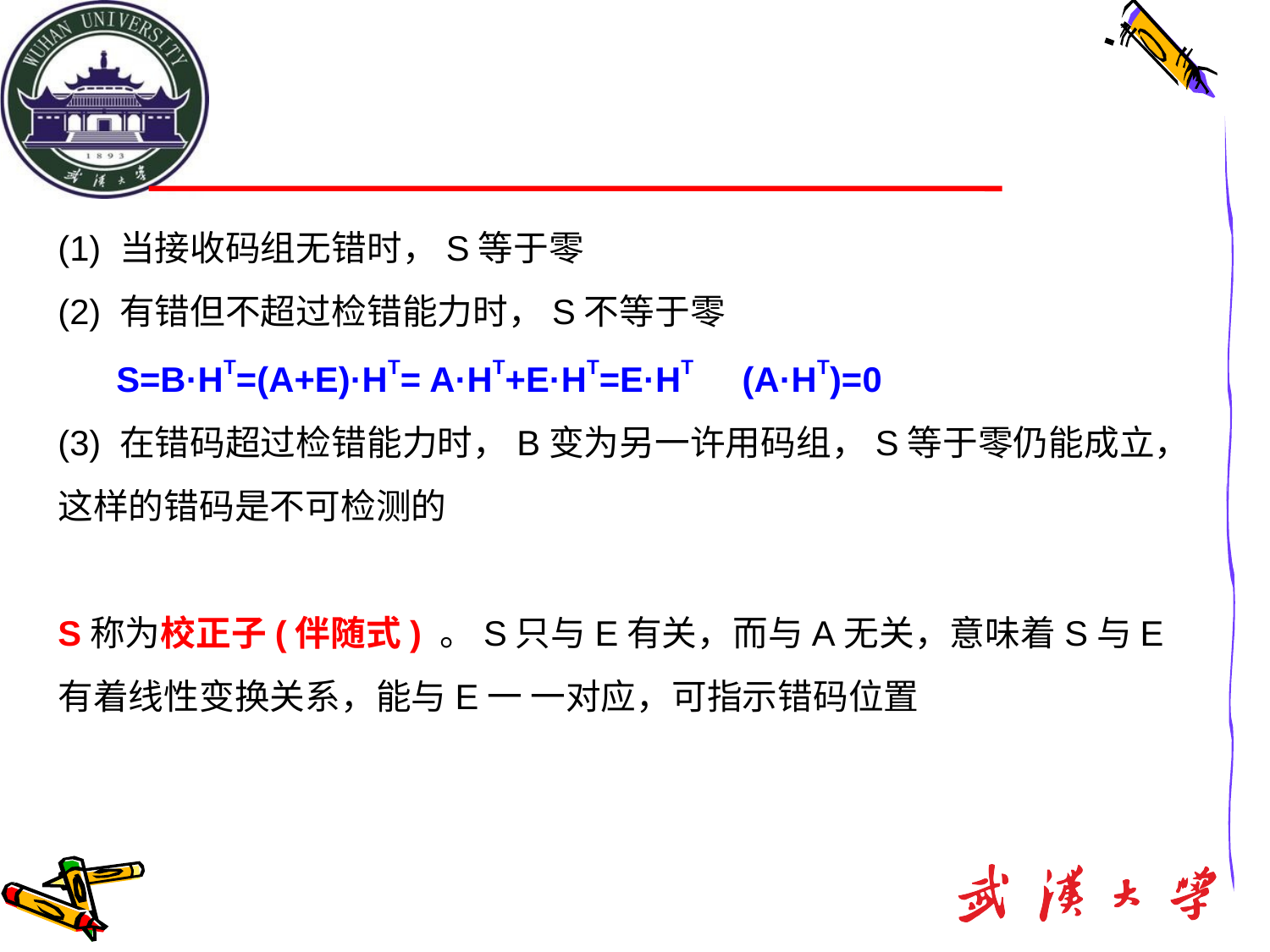

(1) 当接收码组无错时，S等于零
(2) 有错但不超过检错能力时，S不等于零
      S=B·HT=(A+E)·HT= A·HT+E·HT=E·HT     (A·HT)=0
(3) 在错码超过检错能力时，B变为另一许用码组，S等于零仍能成立，这样的错码是不可检测的

S称为校正子(伴随式) 。S只与E有关，而与A无关，意味着S与E有着线性变换关系，能与E一 一对应，可指示错码位置